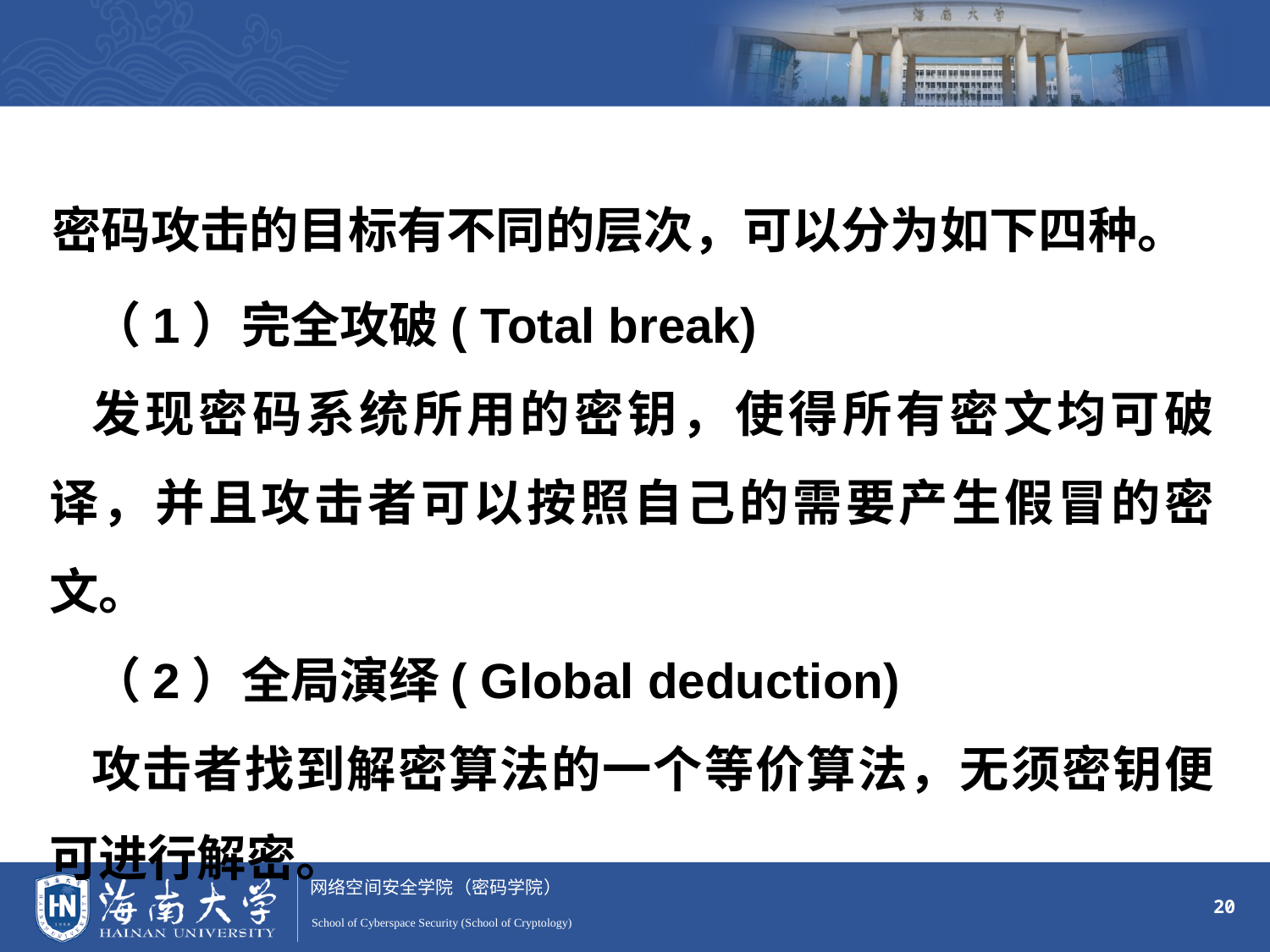

密码攻击的目标有不同的层次，可以分为如下四种。
（1）完全攻破( Total break)
发现密码系统所用的密钥，使得所有密文均可破译，并且攻击者可以按照自己的需要产生假冒的密文。
（2）全局演绎( Global deduction)
攻击者找到解密算法的一个等价算法，无须密钥便可进行解密。
20